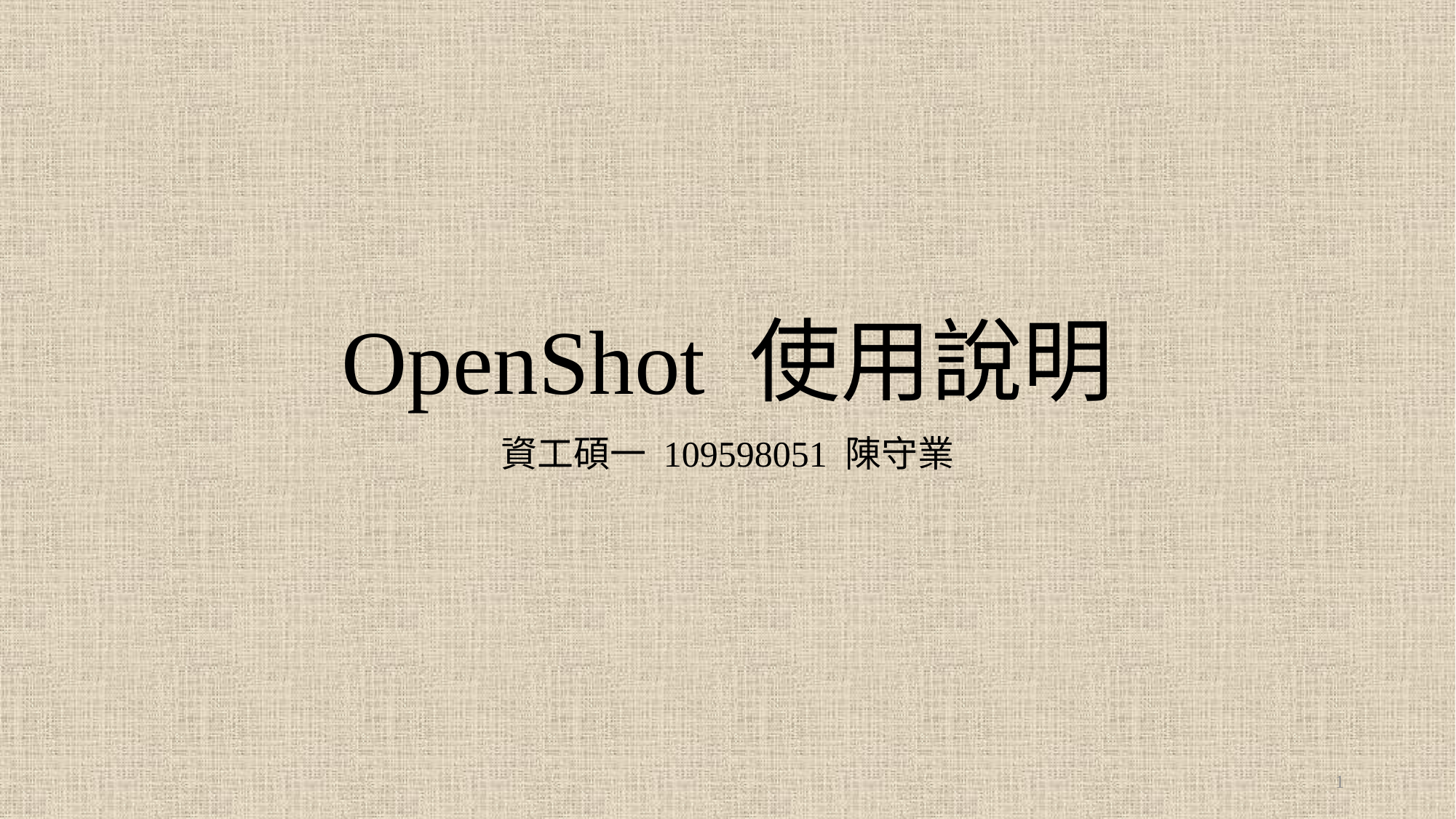

# OpenShot 使用說明
資工碩一 109598051 陳守業
1